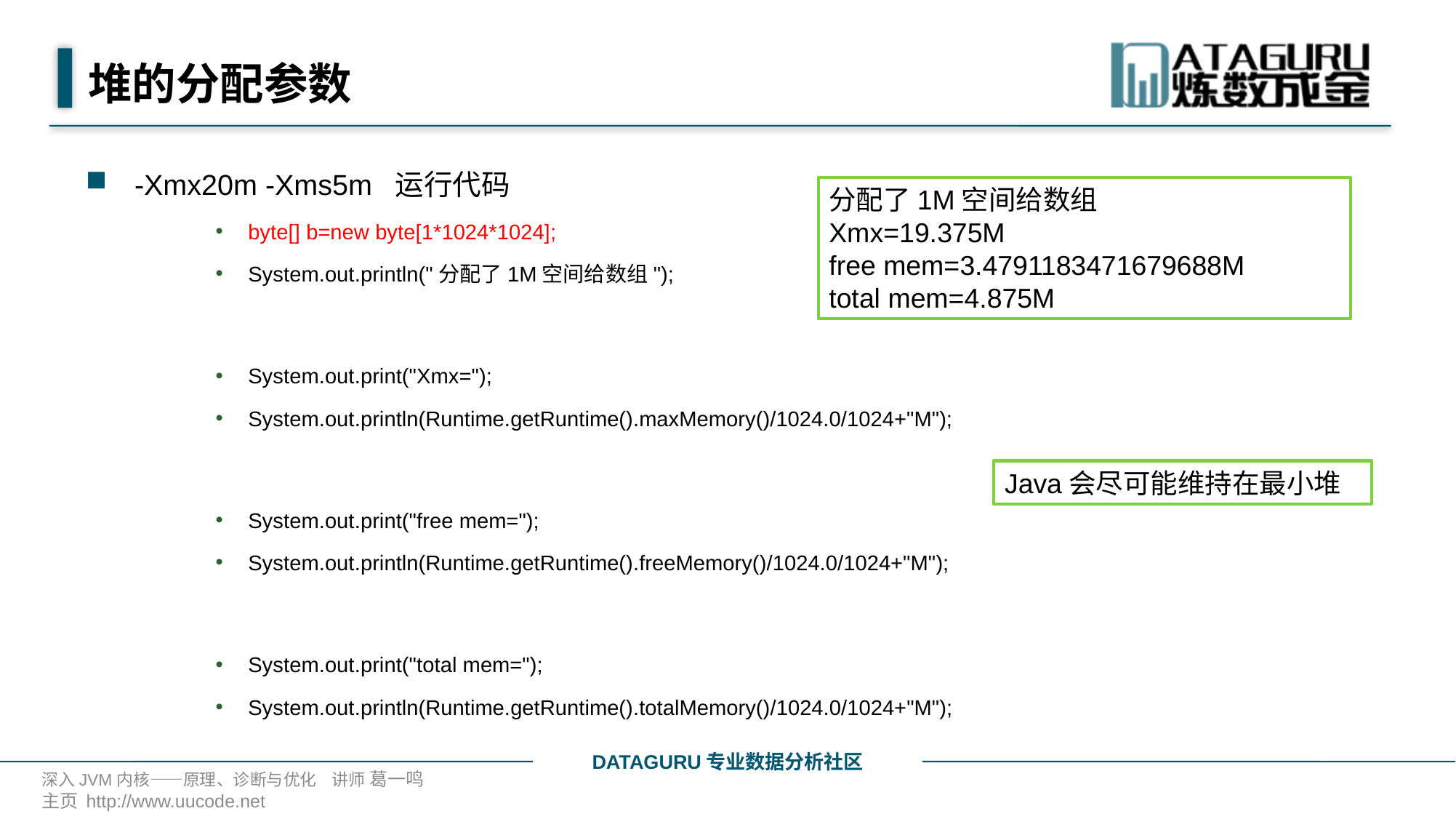

# 堆的分配参数
-Xmx20m -Xms5m  运行代码
byte[] b=new byte[1*1024*1024];
System.out.println("分配了1M空间给数组");

System.out.print("Xmx=");
System.out.println(Runtime.getRuntime().maxMemory()/1024.0/1024+"M");

System.out.print("free mem=");
System.out.println(Runtime.getRuntime().freeMemory()/1024.0/1024+"M");

System.out.print("total mem=");
System.out.println(Runtime.getRuntime().totalMemory()/1024.0/1024+"M");
分配了1M空间给数组
Xmx=19.375M
free mem=3.4791183471679688M
total mem=4.875M
Java会尽可能维持在最小堆